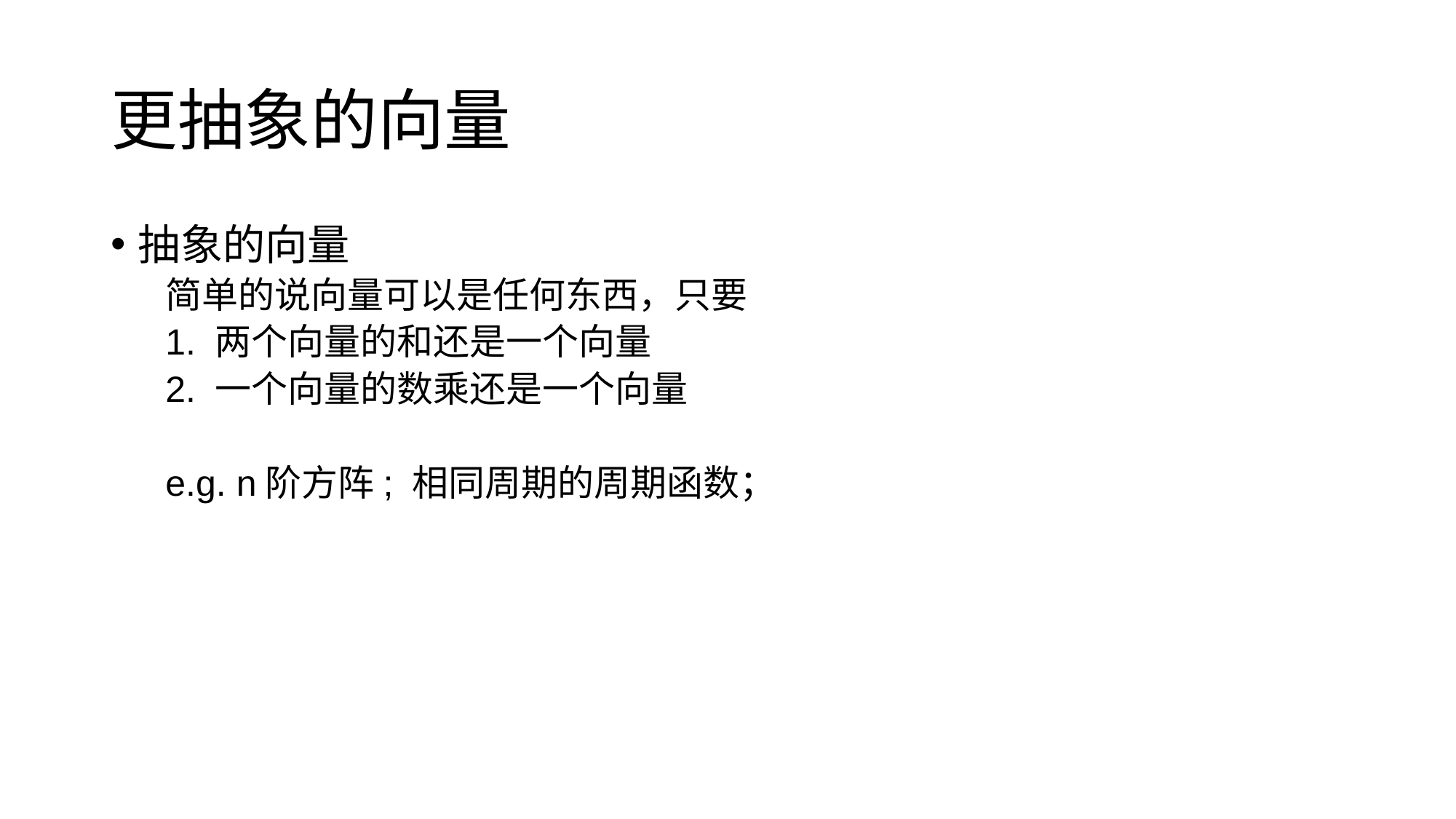

# 更抽象的向量
抽象的向量
简单的说向量可以是任何东西，只要
1. 两个向量的和还是一个向量
2. 一个向量的数乘还是一个向量

e.g. n阶方阵; 相同周期的周期函数；